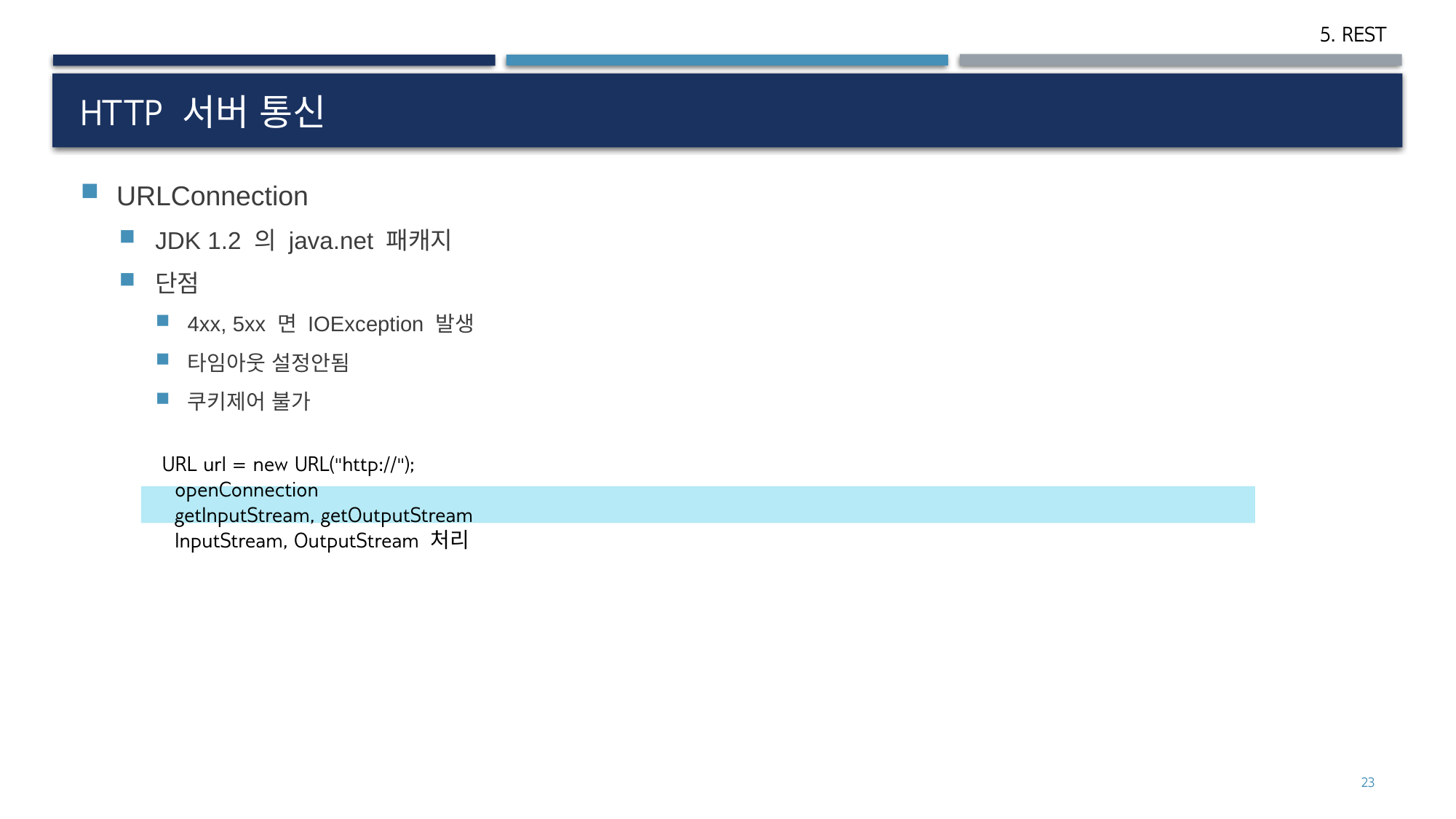

# HTTP 서버 통신
URLConnection
JDK 1.2 의 java.net 패캐지
단점
4xx, 5xx 면 IOException 발생
타임아웃 설정안됨
쿠키제어 불가
URL url = new URL("http://");
  openConnection
  getInputStream, getOutputStream
  InputStream, OutputStream 처리

23